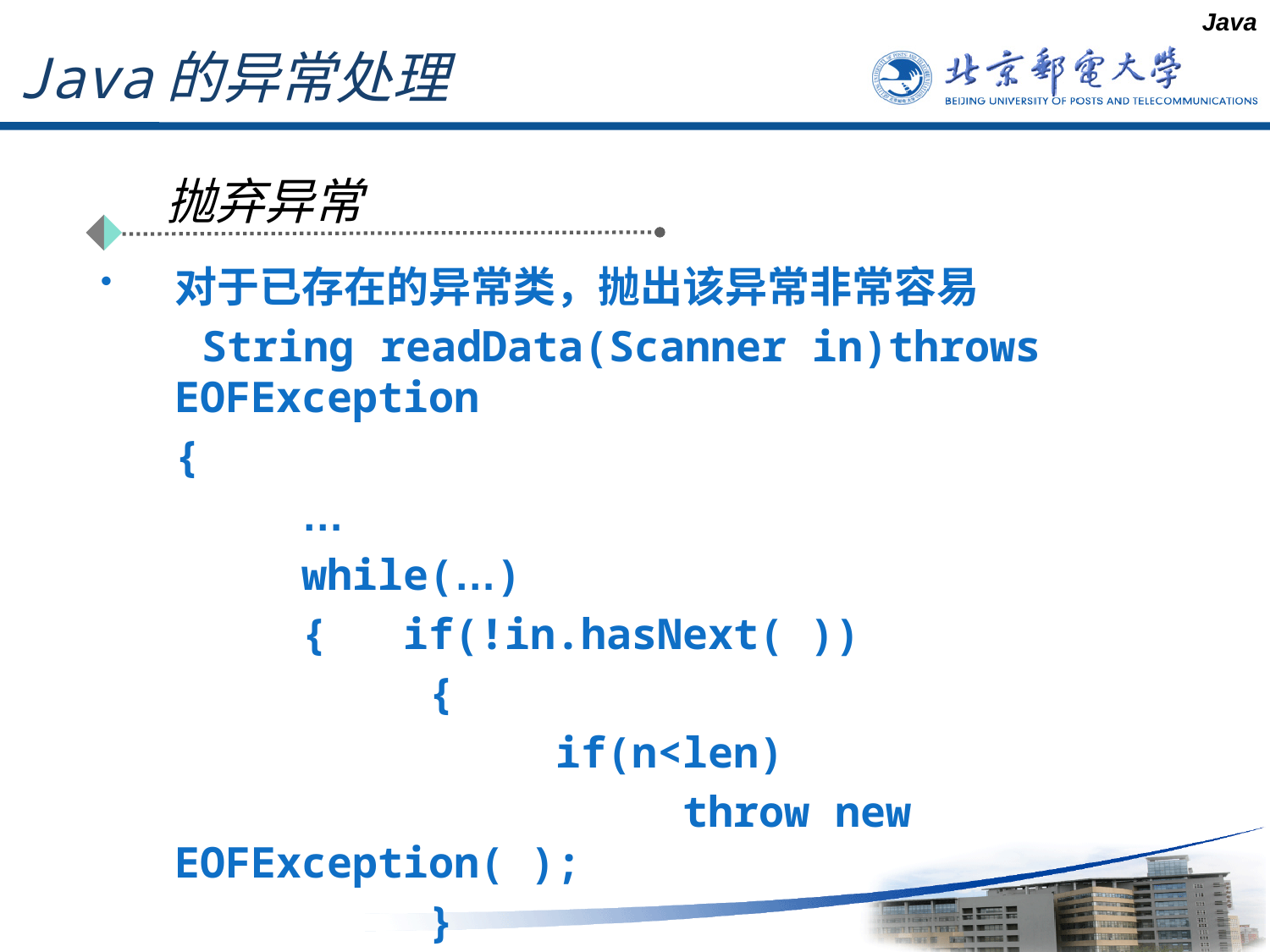

Java
# Java的异常处理

抛弃异常

对于已存在的异常类，抛出该异常非常容易
    String readData(Scanner in)throws EOFException
	{
		…
		while(…)
		{   if(!in.hasNext( ))
			{
				if(n<len)
					throw new EOFException( );
			}
		}
	}